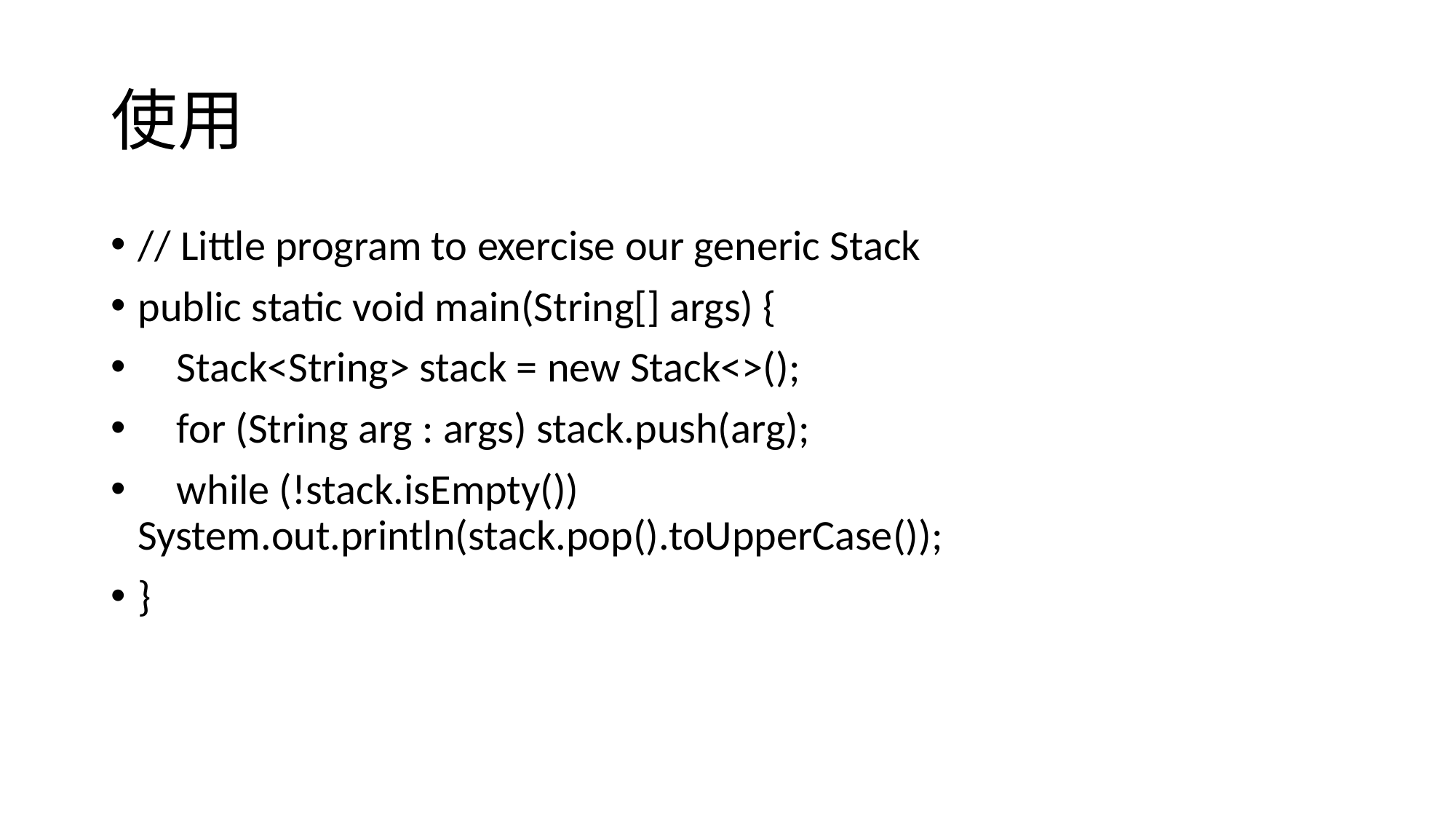

# 使用
// Little program to exercise our generic Stack
public static void main(String[] args) {
    Stack<String> stack = new Stack<>();
    for (String arg : args) stack.push(arg);
    while (!stack.isEmpty()) System.out.println(stack.pop().toUpperCase());
}